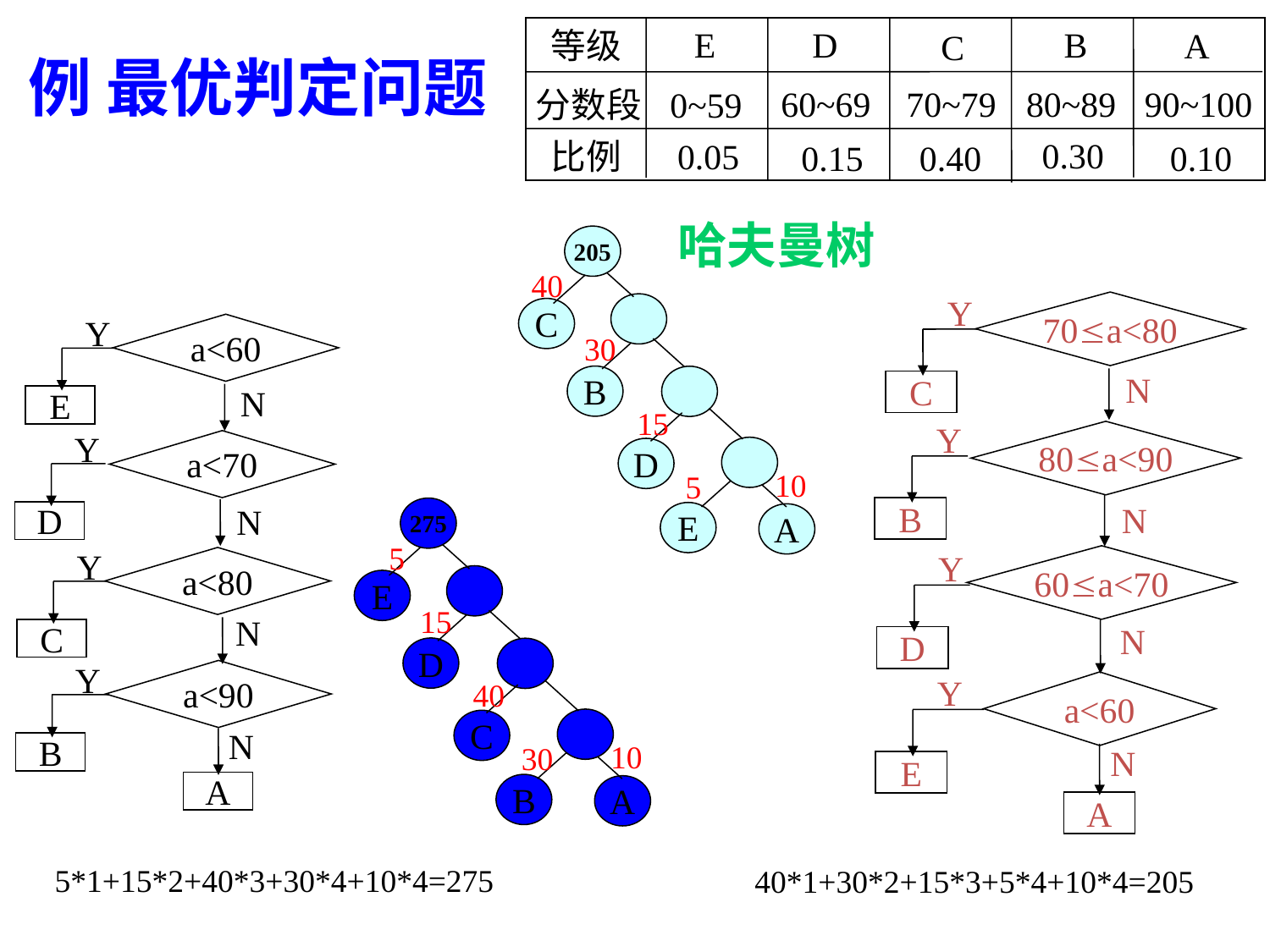

E
B
D
等级
A

C
60~69
70~79
80~89
90~100
分数段
0~59
0.30
比例
0.05
0.15
0.40
0.10
例 最优判定问题
哈夫曼树
205
40

C
30

B

15

D
10
5

E
A
Y
70≤a<80

N

C
Y
80≤a<90

N

B
Y
60≤a<70

N

D
Y
a<60

N

E
A
Y
a<60

N

E
Y
a<70

N

D
Y
a<80

N

C
Y
a<90

N

B
A
275
5

E
15

D

40

C
10
30

B
A
5*1+15*2+40*3+30*4+10*4=275
40*1+30*2+15*3+5*4+10*4=205